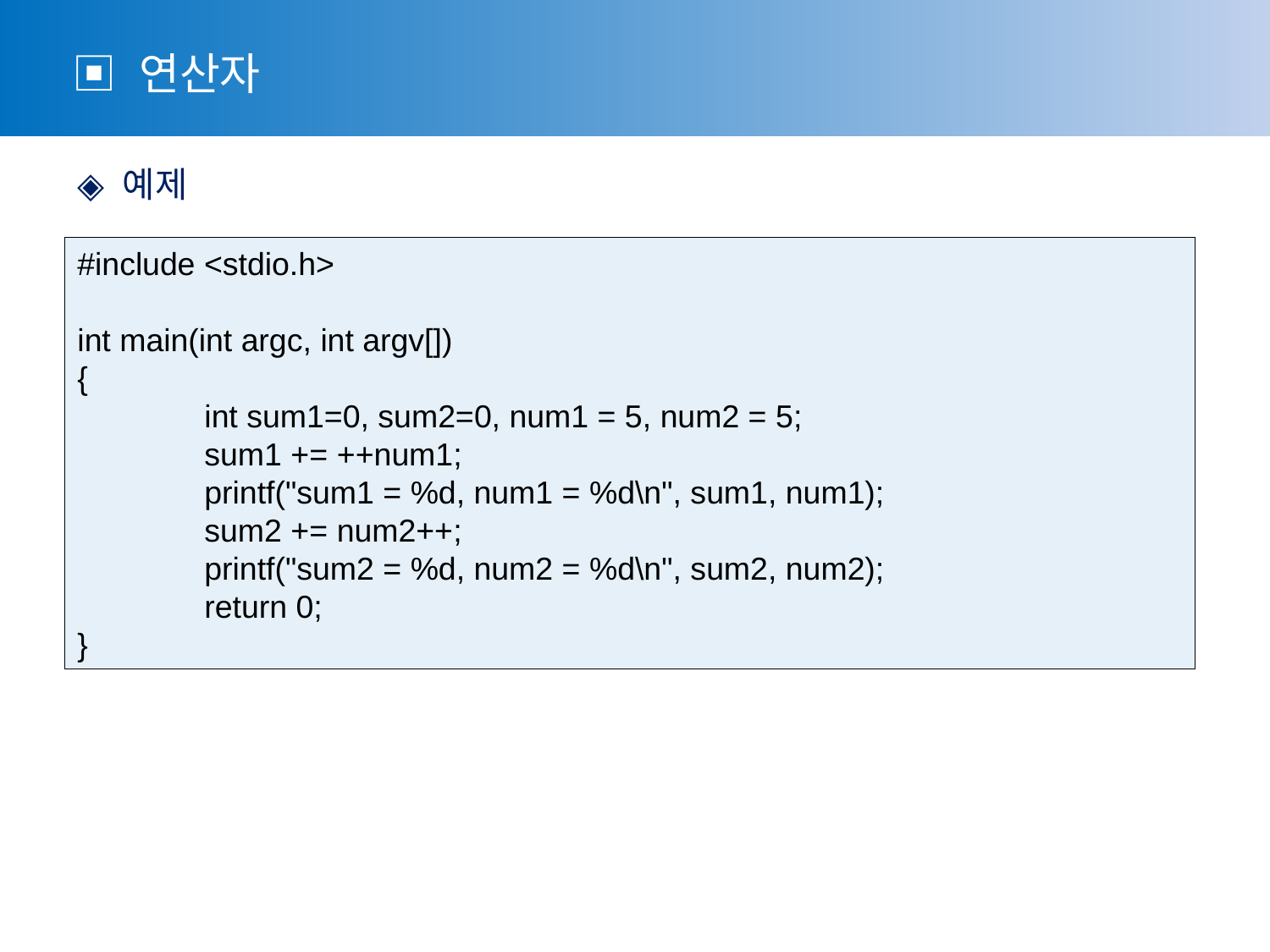

▣ 연산자
 ◈ 예제
#include <stdio.h>

int main(int argc, int argv[])
{
	int sum1=0, sum2=0, num1 = 5, num2 = 5;
	sum1 += ++num1;
	printf("sum1 = %d, num1 = %d\n", sum1, num1);
	sum2 += num2++;
	printf("sum2 = %d, num2 = %d\n", sum2, num2);
	return 0;
}